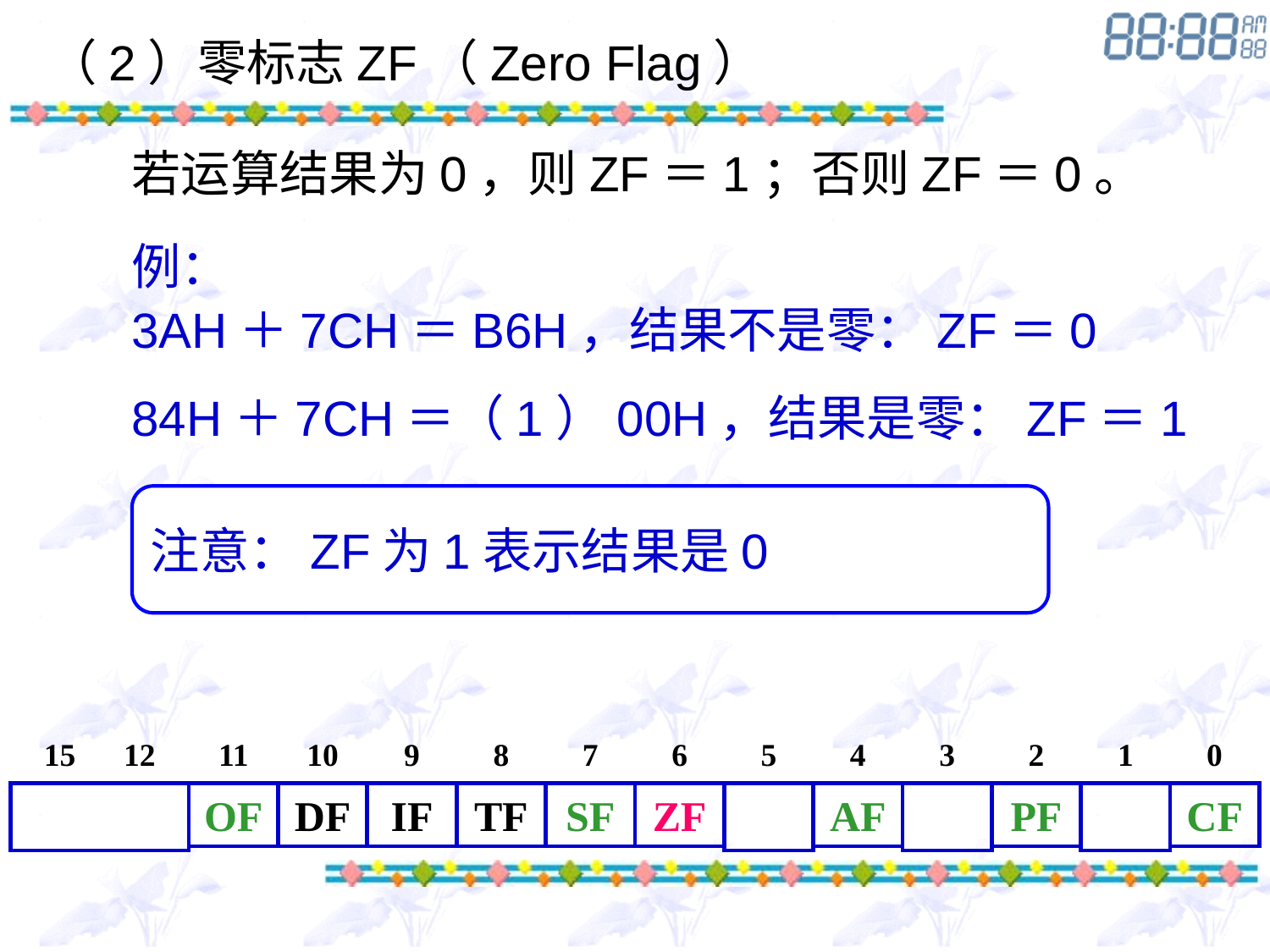

（2）零标志ZF（Zero Flag）
若运算结果为0，则ZF＝1；否则ZF＝0。
例：
3AH＋7CH＝B6H，结果不是零：ZF＝0
84H＋7CH＝（1）00H，结果是零：ZF＝1
注意：ZF为1表示结果是0
15      12
11
10
9
8
7
6
5
4
3
2
1
0

OF
DF
IF
TF
SF
ZF

AF

PF

CF